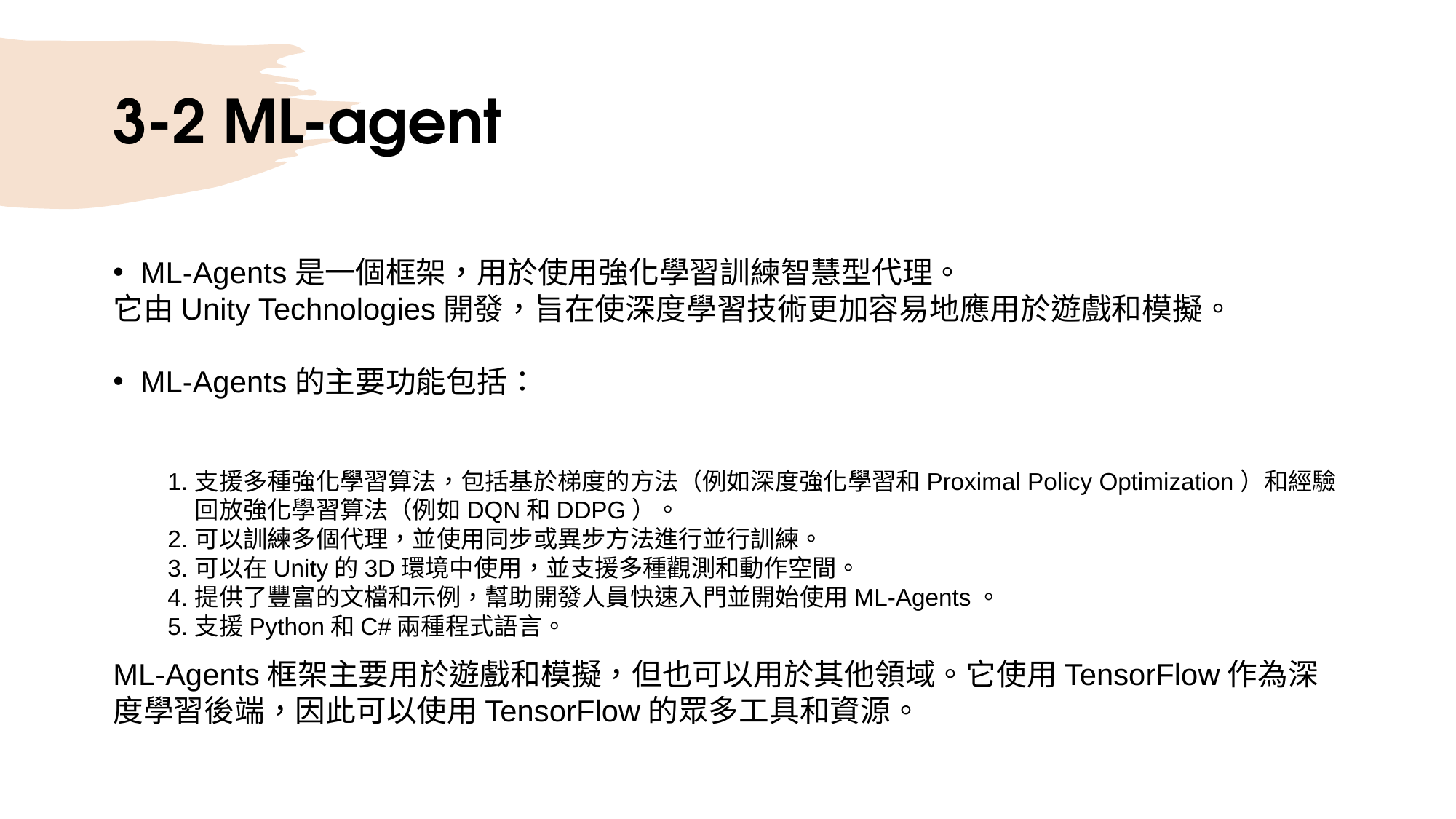

# 3-2 ML-agent
ML-Agents是一個框架，用於使用強化學習訓練智慧型代理。
它由Unity Technologies開發，旨在使深度學習技術更加容易地應用於遊戲和模擬。

ML-Agents的主要功能包括：
支援多種強化學習算法，包括基於梯度的方法（例如深度強化學習和Proximal Policy Optimization）和經驗回放強化學習算法（例如DQN和DDPG）。
可以訓練多個代理，並使用同步或異步方法進行並行訓練。
可以在Unity的3D環境中使用，並支援多種觀測和動作空間。
提供了豐富的文檔和示例，幫助開發人員快速入門並開始使用ML-Agents。
支援Python和C#兩種程式語言。
ML-Agents框架主要用於遊戲和模擬，但也可以用於其他領域。它使用TensorFlow作為深度學習後端，因此可以使用TensorFlow的眾多工具和資源。